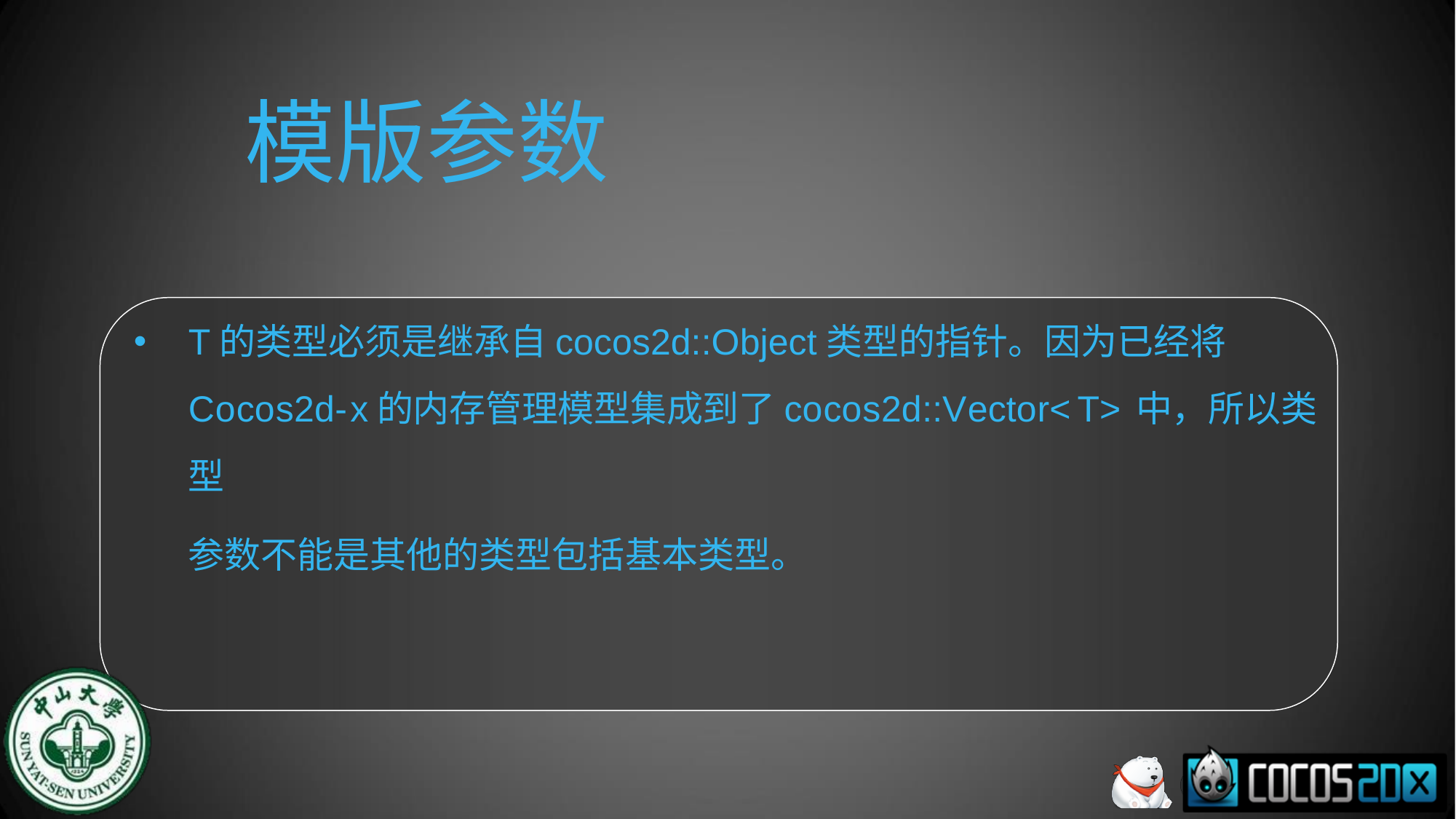

# 模版参数
T的类型必须是继承自cocos2d::Object类型的指针。因为已经将 Cocos2d-x的内存管理模型集成到了cocos2d::Vector<T>中，所以类型
参数不能是其他的类型包括基本类型。